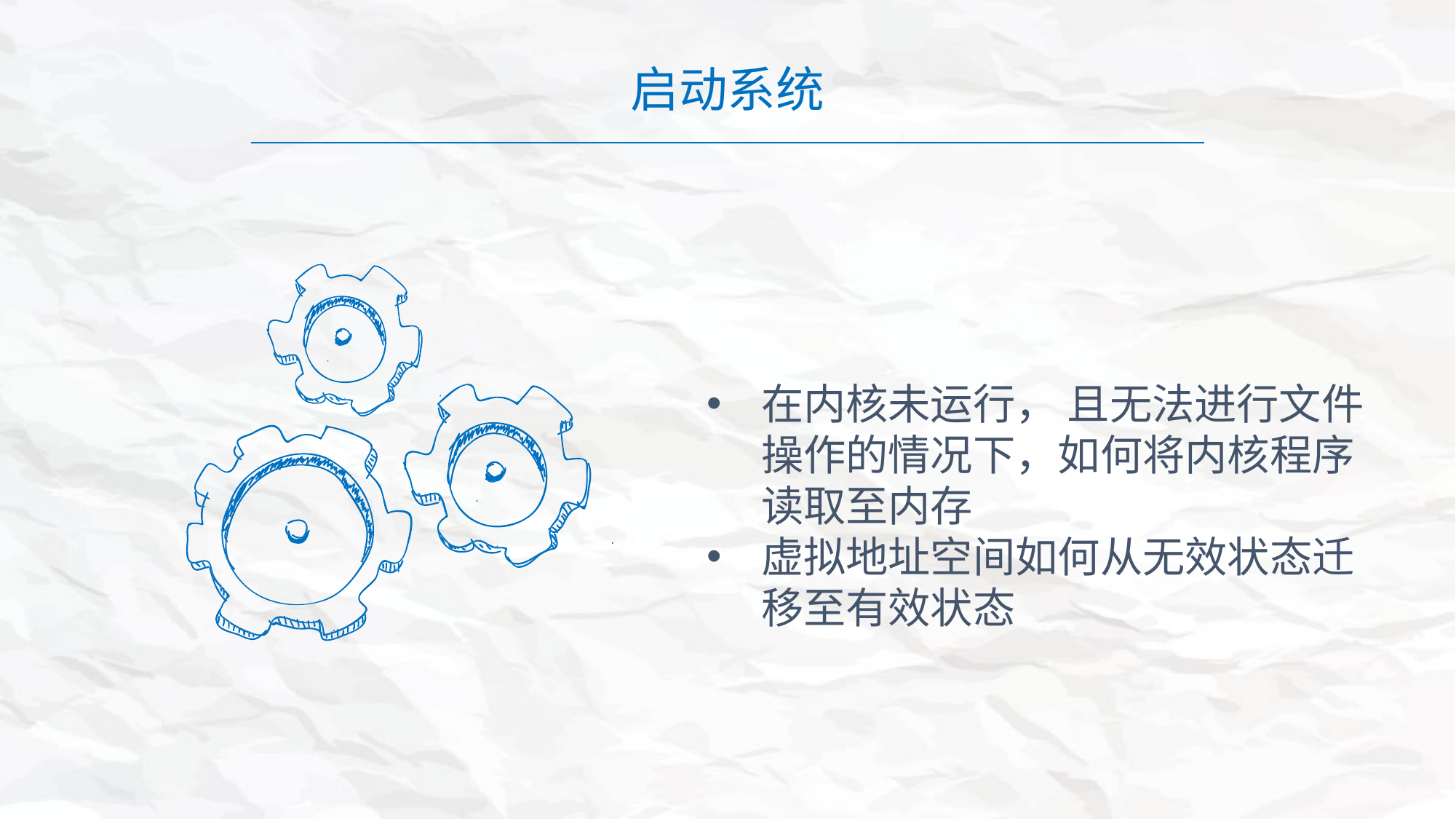

启动系统

在内核未运行， 且无法进行文件操作的情况下，如何将内核程序读取至内存
虚拟地址空间如何从无效状态迁移至有效状态